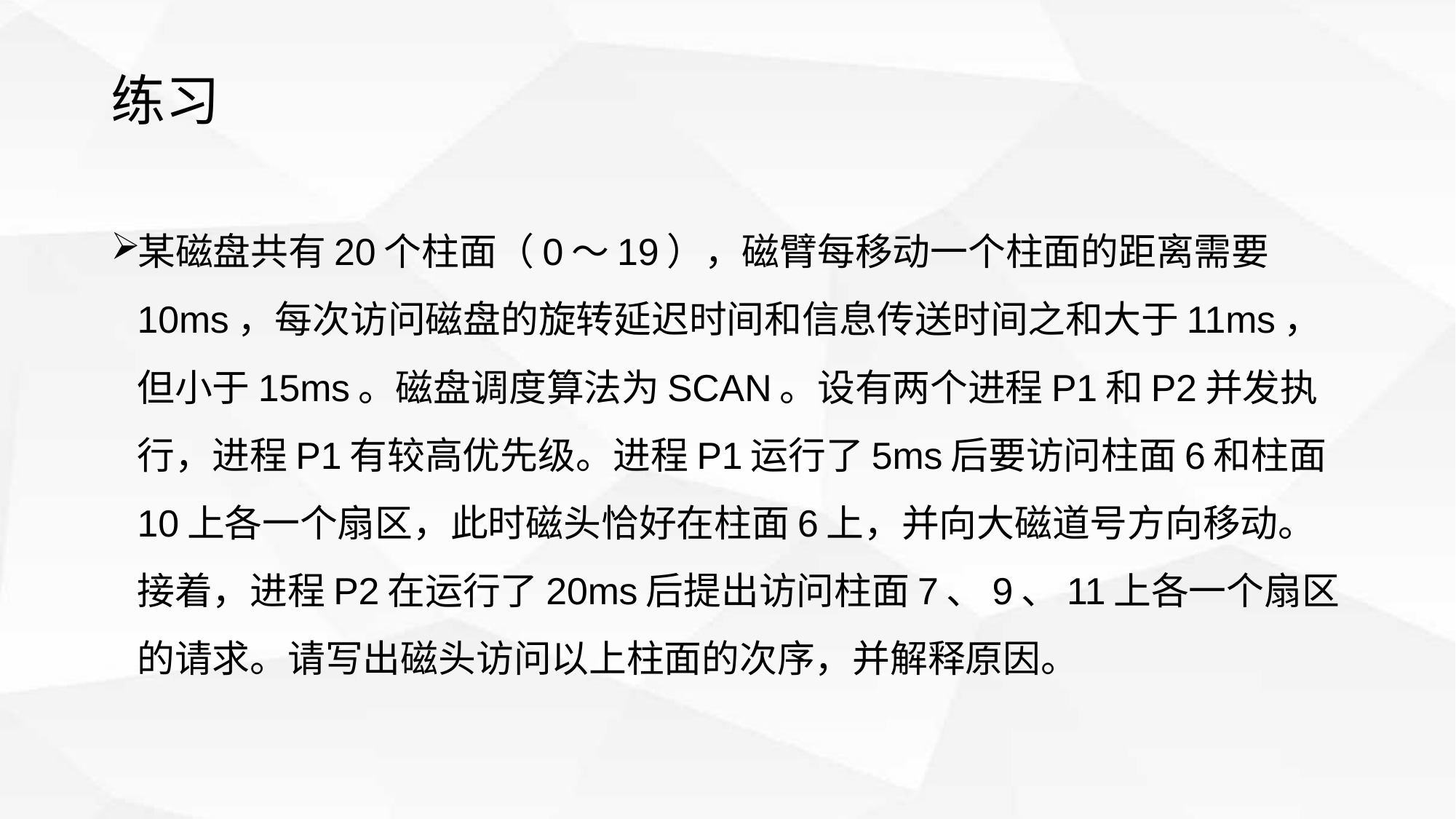

# 练习
某磁盘共有20个柱面（0～19），磁臂每移动一个柱面的距离需要10ms，每次访问磁盘的旋转延迟时间和信息传送时间之和大于11ms，但小于15ms。磁盘调度算法为SCAN。设有两个进程P1和P2并发执行，进程P1有较高优先级。进程P1运行了5ms后要访问柱面6和柱面10上各一个扇区，此时磁头恰好在柱面6上，并向大磁道号方向移动。接着，进程P2在运行了20ms后提出访问柱面7、9、11上各一个扇区的请求。请写出磁头访问以上柱面的次序，并解释原因。